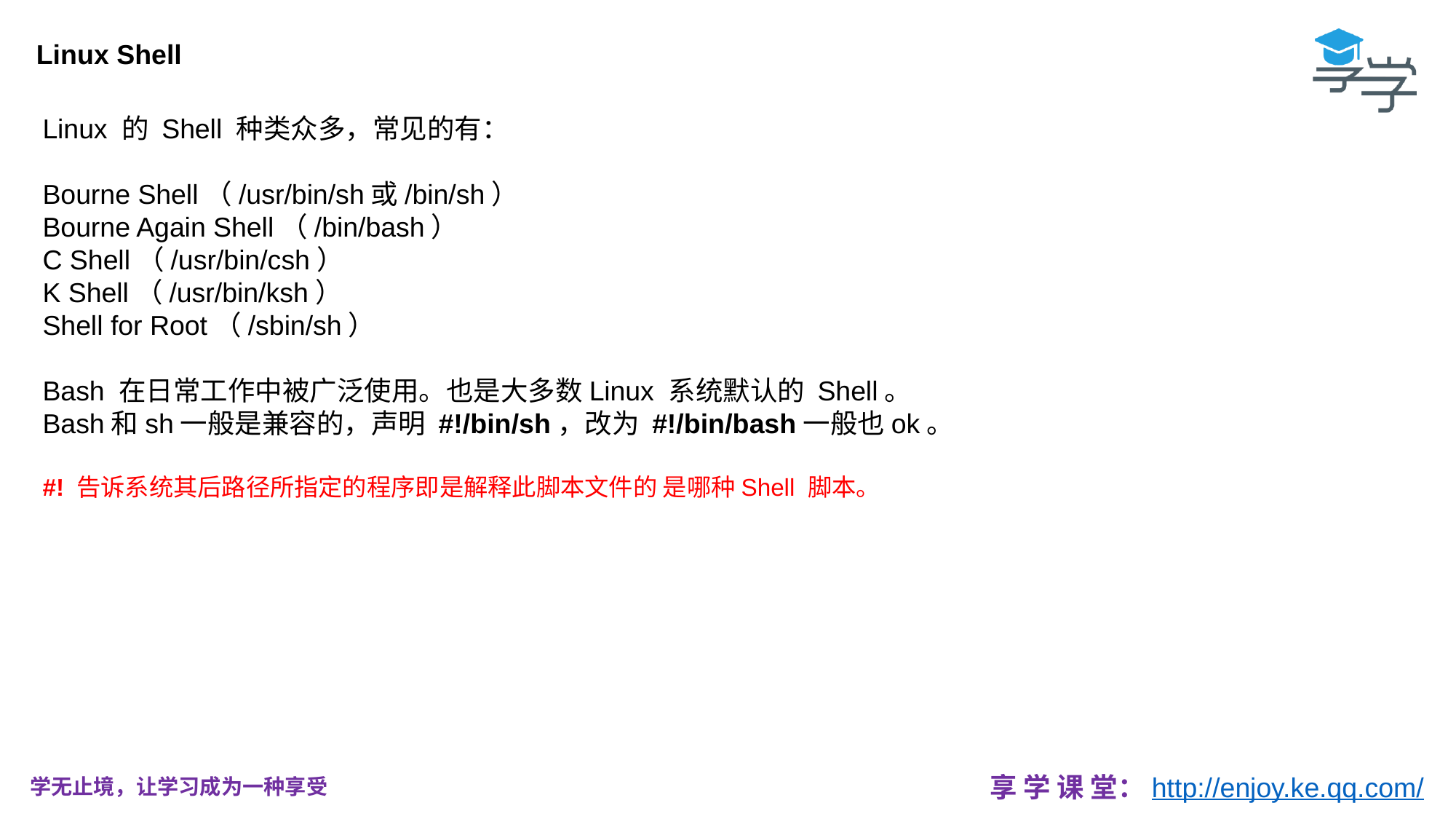

Linux Shell

Linux 的 Shell 种类众多，常见的有：

Bourne Shell（/usr/bin/sh或/bin/sh）
Bourne Again Shell（/bin/bash）
C Shell（/usr/bin/csh）
K Shell（/usr/bin/ksh）
Shell for Root（/sbin/sh）

Bash 在日常工作中被广泛使用。也是大多数Linux 系统默认的 Shell。
Bash和sh一般是兼容的，声明 #!/bin/sh，改为 #!/bin/bash一般也ok。

#! 告诉系统其后路径所指定的程序即是解释此脚本文件的 是哪种Shell 脚本。